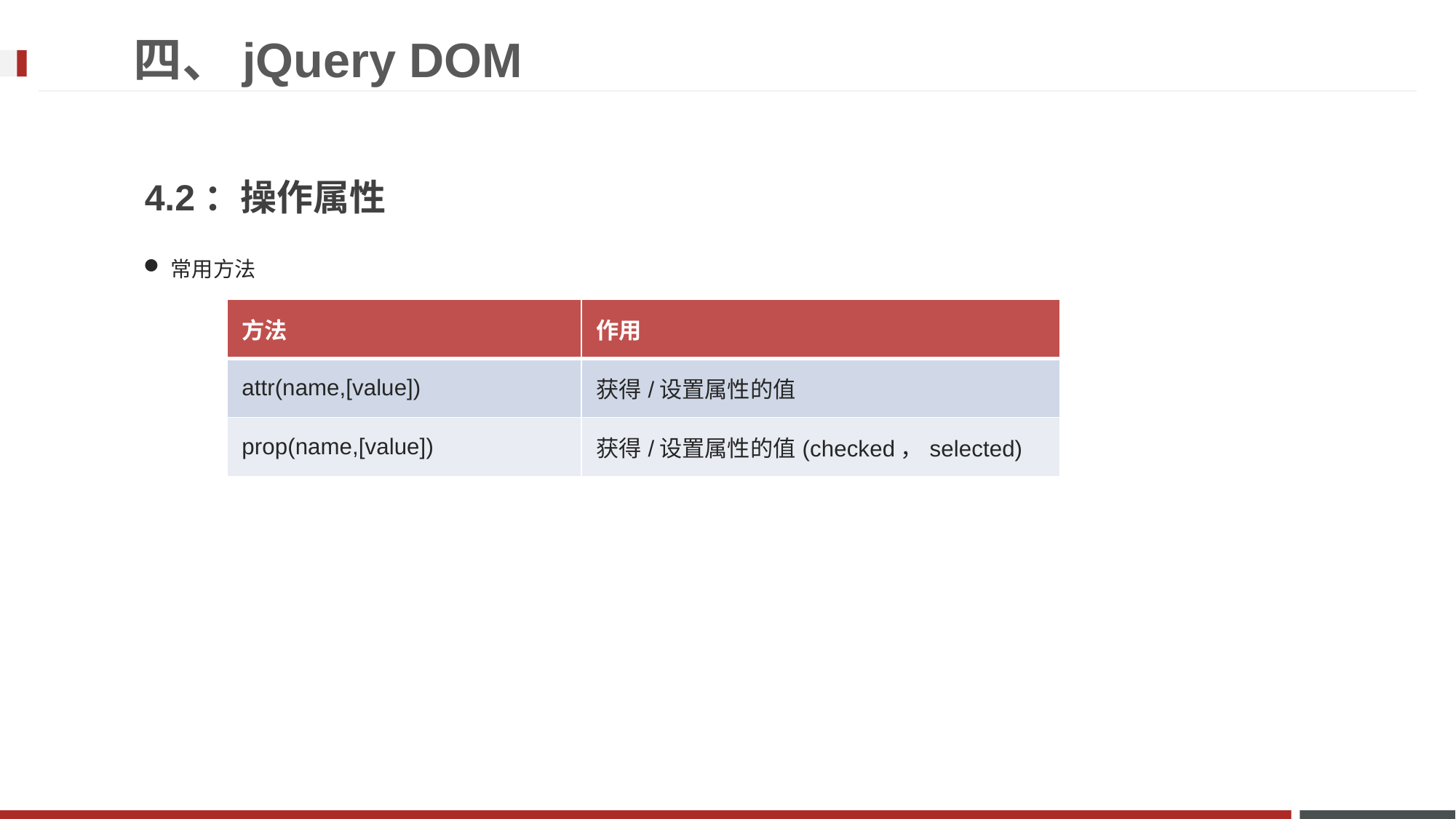

四、jQuery DOM
4.2：操作属性
常用方法
| 方法 | 作用 |
| --- | --- |
| attr(name,[value]) | 获得/设置属性的值 |
| prop(name,[value]) | 获得/设置属性的值(checked，selected) |